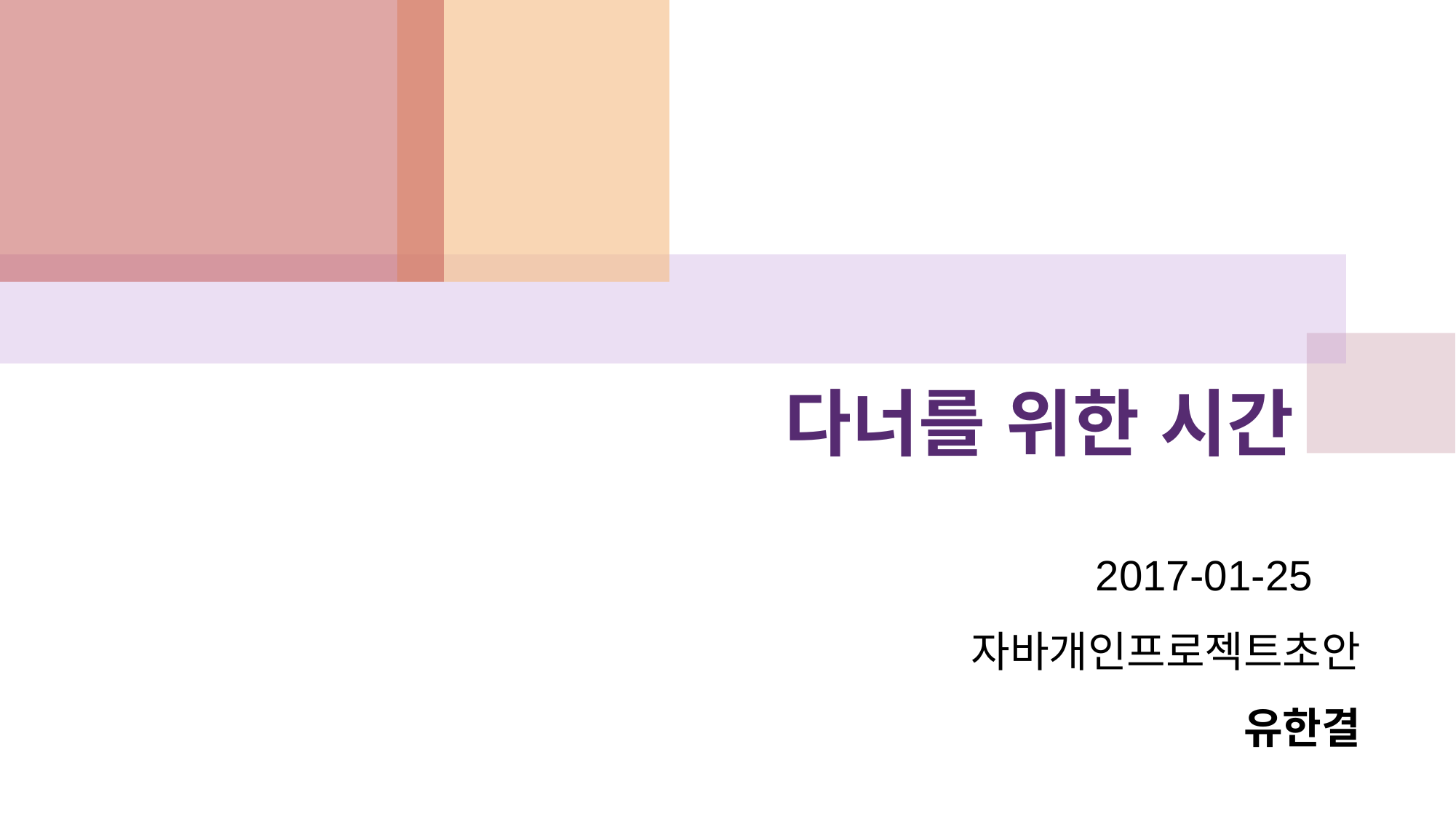

# 다너를 위한 시간
2017-01-25
자바개인프로젝트초안
유한결